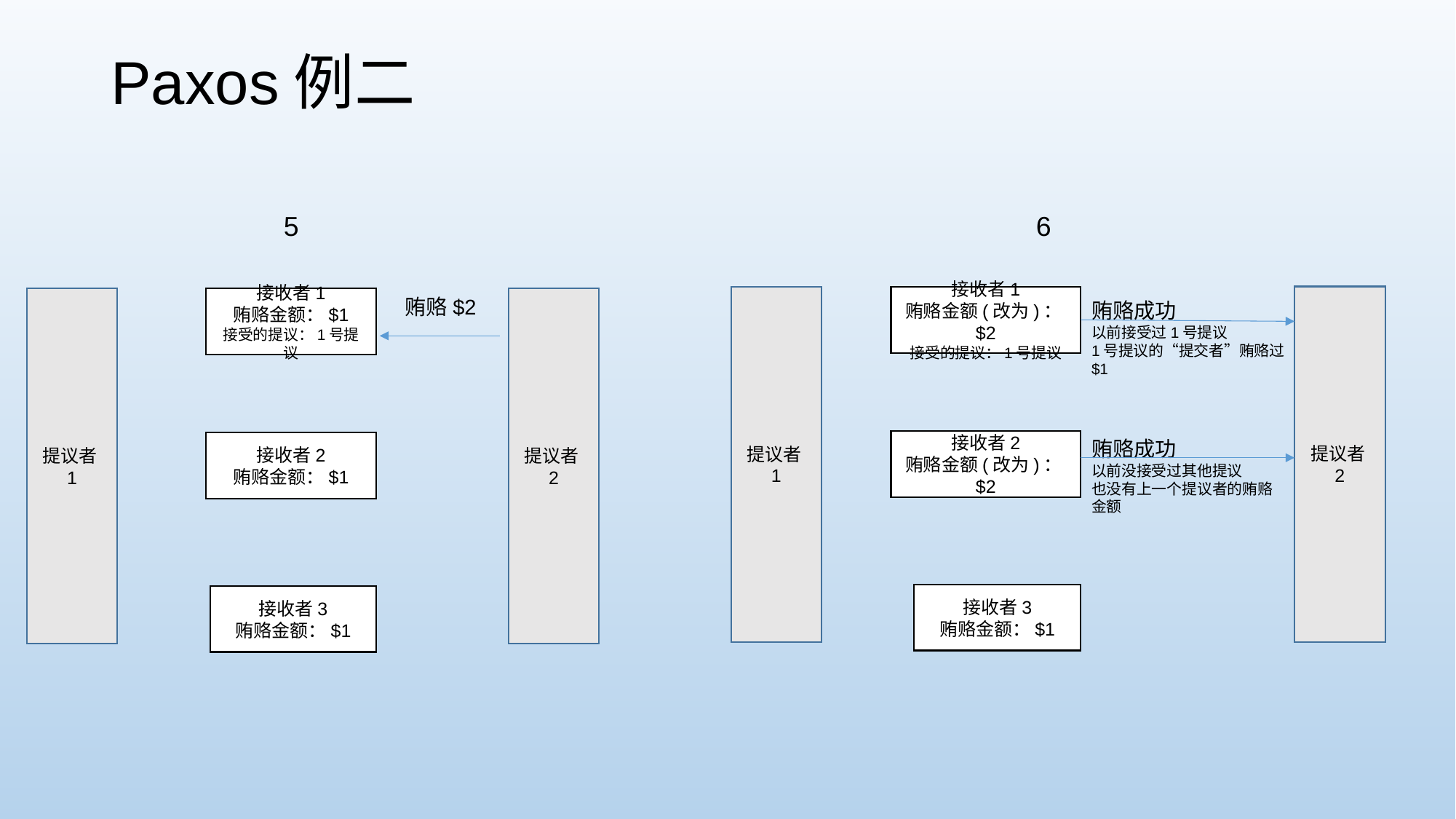

# Paxos例二
5
6
提议者2
提议者1

接收者1
贿赂金额(改为)：$2
接受的提议：1号提议

提议者1

接收者1
贿赂金额：$1
接受的提议：1号提议

贿赂$2
提议者2
贿赂成功
以前接受过1号提议
1号提议的“提交者”贿赂过$1
贿赂成功
以前没接受过其他提议
也没有上一个提议者的贿赂金额

接收者2
贿赂金额(改为)：$2

接收者2
贿赂金额：$1

接收者3
贿赂金额：$1

接收者3
贿赂金额：$1